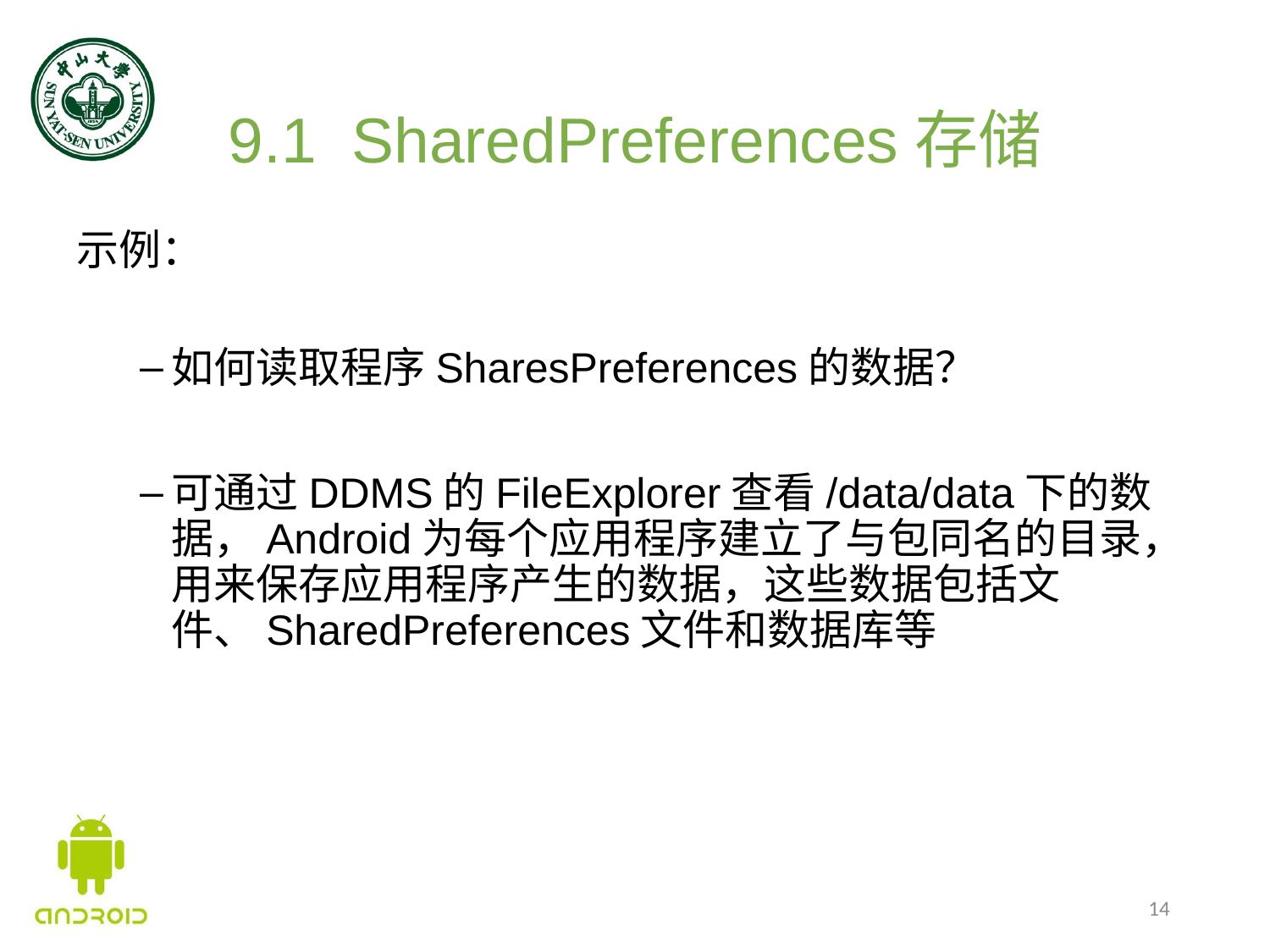

# 9.1  SharedPreferences存储
示例：

如何读取程序SharesPreferences的数据？

可通过DDMS的FileExplorer查看/data/data下的数据，Android为每个应用程序建立了与包同名的目录，用来保存应用程序产生的数据，这些数据包括文件、SharedPreferences文件和数据库等
14